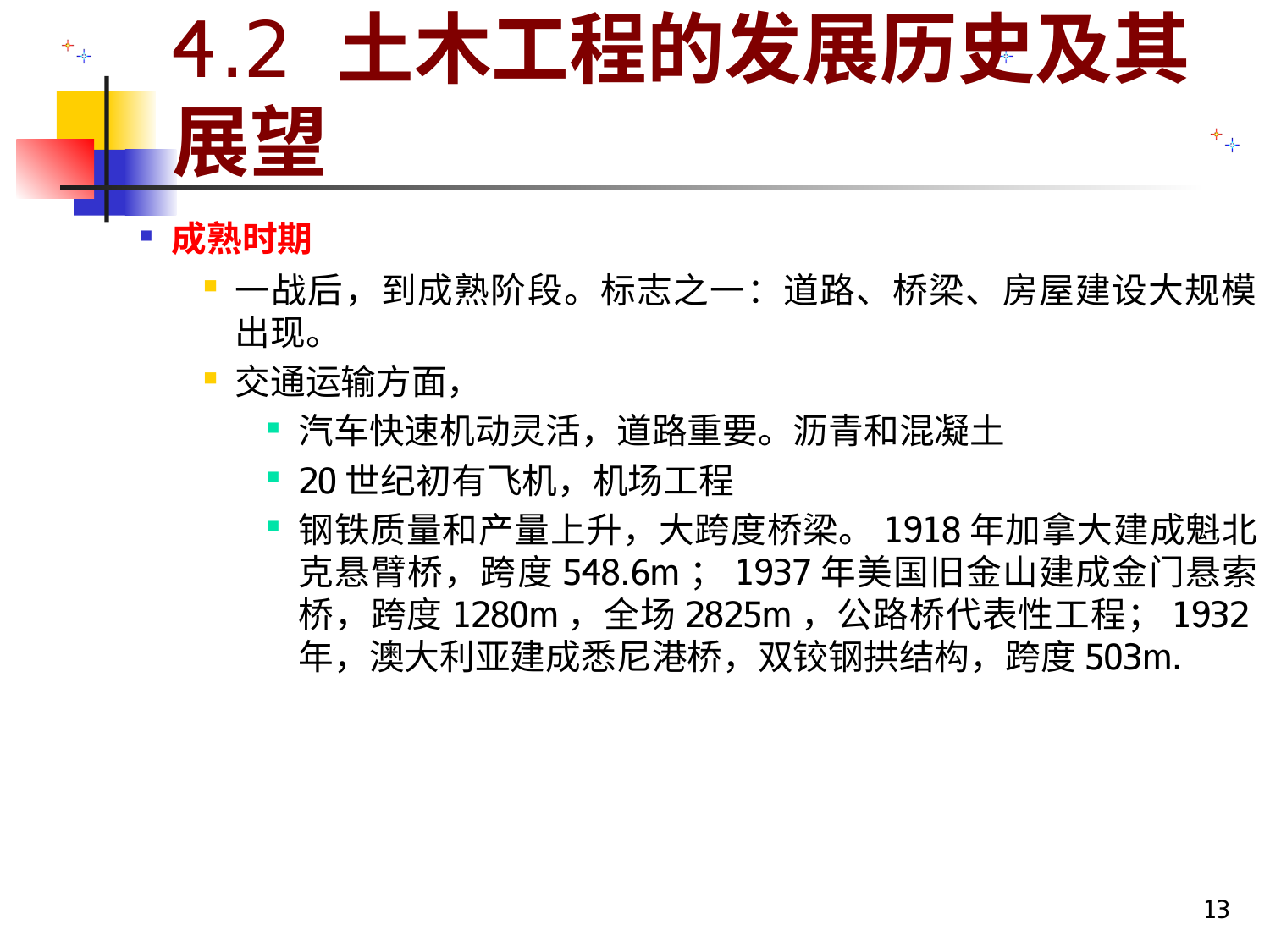

# 4.2 土木工程的发展历史及其展望
成熟时期
一战后，到成熟阶段。标志之一：道路、桥梁、房屋建设大规模出现。
交通运输方面，
汽车快速机动灵活，道路重要。沥青和混凝土
20世纪初有飞机，机场工程
钢铁质量和产量上升，大跨度桥梁。1918年加拿大建成魁北克悬臂桥，跨度548.6m；1937年美国旧金山建成金门悬索桥，跨度1280m，全场2825m，公路桥代表性工程；1932年，澳大利亚建成悉尼港桥，双铰钢拱结构，跨度503m.

13